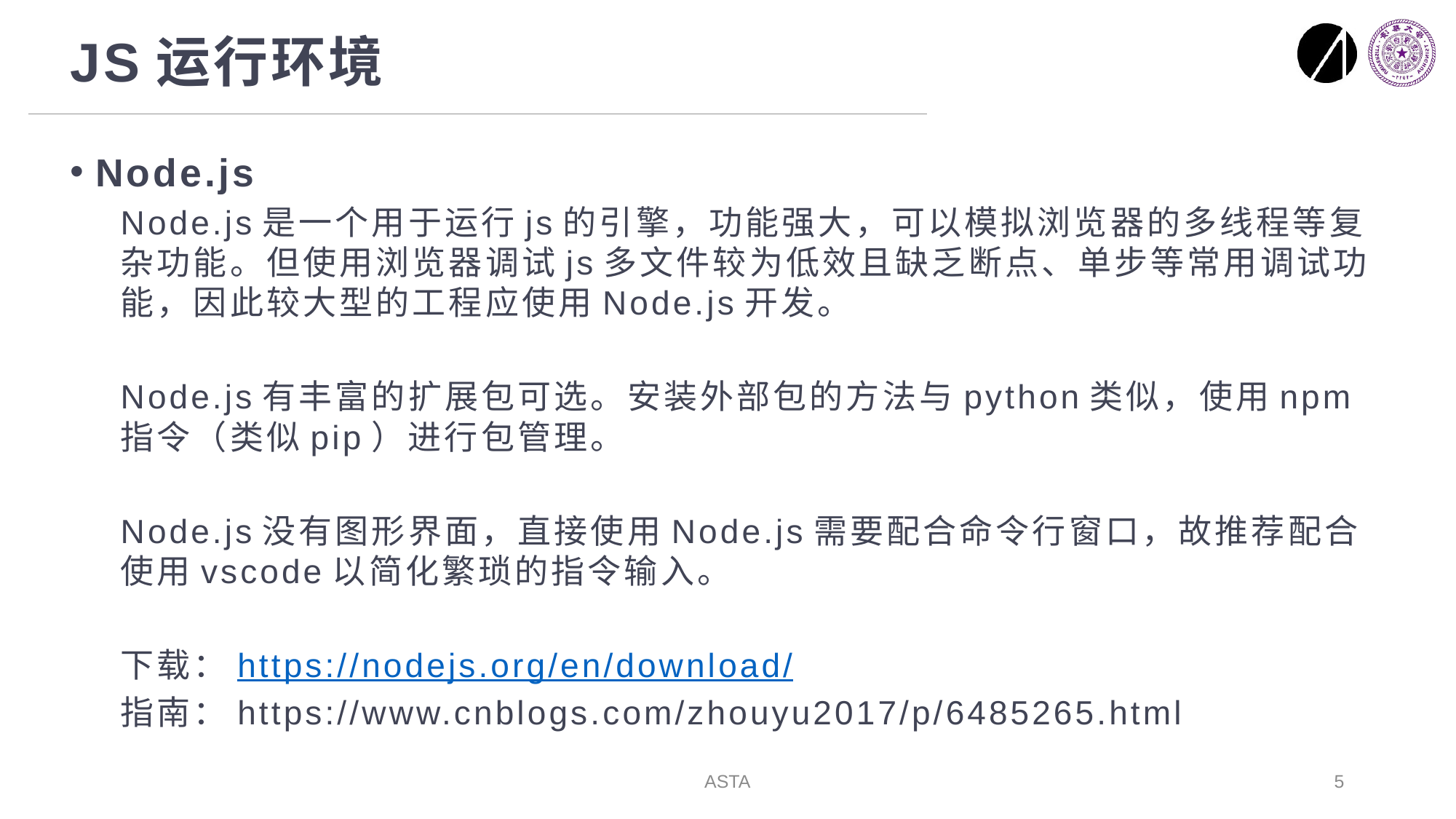

# JS运行环境
Node.js
	Node.js是一个用于运行js的引擎，功能强大，可以模拟浏览器的多线程等复杂功能。但使用浏览器调试js多文件较为低效且缺乏断点、单步等常用调试功能，因此较大型的工程应使用Node.js开发。

	Node.js有丰富的扩展包可选。安装外部包的方法与python类似，使用npm指令（类似pip）进行包管理。

	Node.js没有图形界面，直接使用Node.js需要配合命令行窗口，故推荐配合使用vscode以简化繁琐的指令输入。

下载：https://nodejs.org/en/download/
指南：https://www.cnblogs.com/zhouyu2017/p/6485265.html

ASTA
5